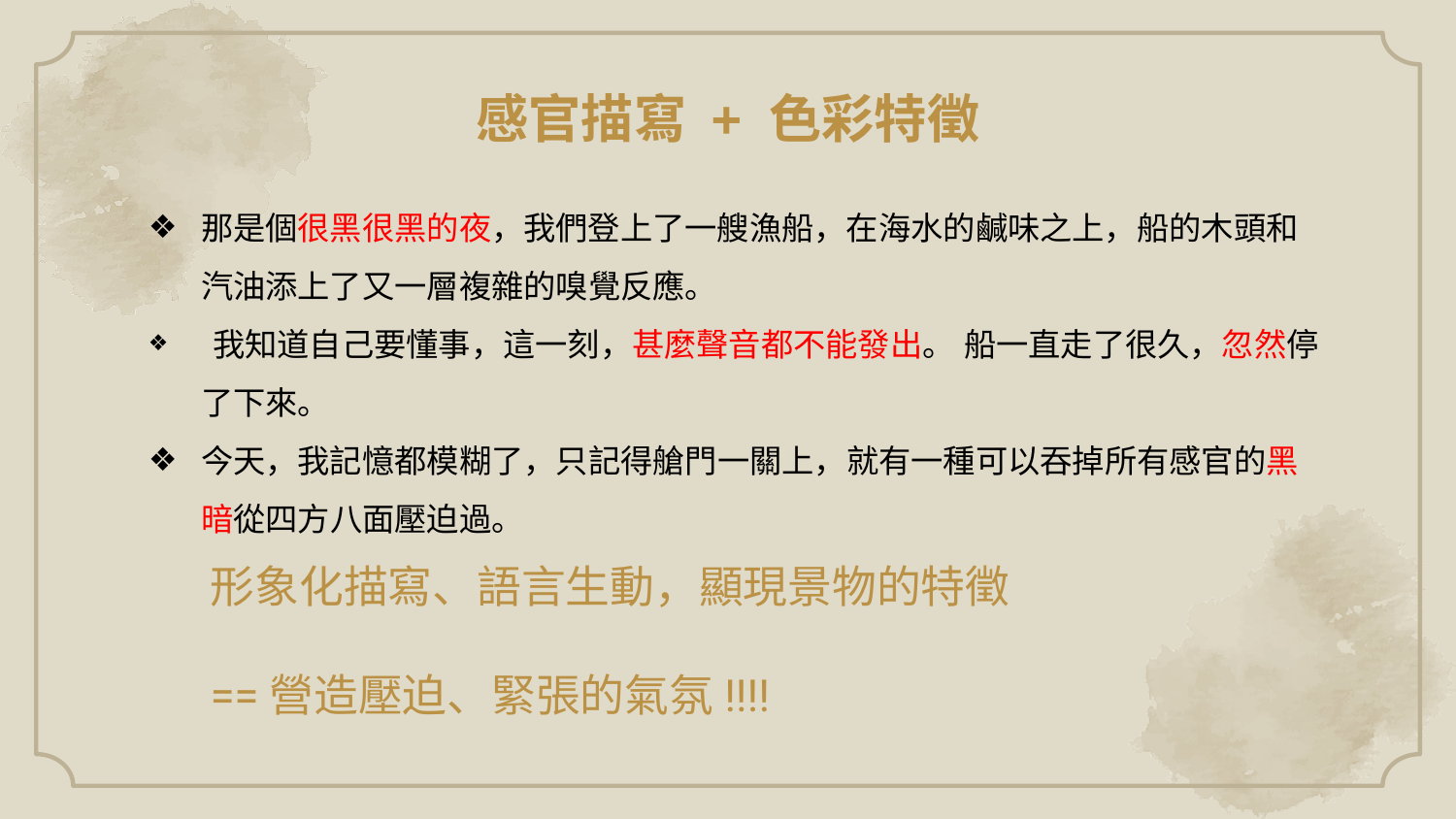

# 感官描寫 + 色彩特徵
那是個很黑很黑的夜，我們登上了一艘漁船，在海水的鹹味之上，船的木頭和汽油添上了又一層複雜的嗅覺反應。
 我知道自己要懂事，這一刻，甚麼聲音都不能發出。 船一直走了很久，忽然停了下來。
今天，我記憶都模糊了，只記得艙門一關上，就有一種可以吞掉所有感官的黑暗從四方八面壓迫過。
形象化描寫、語言生動，顯現景物的特徵

==營造壓迫、緊張的氣氛!!!!